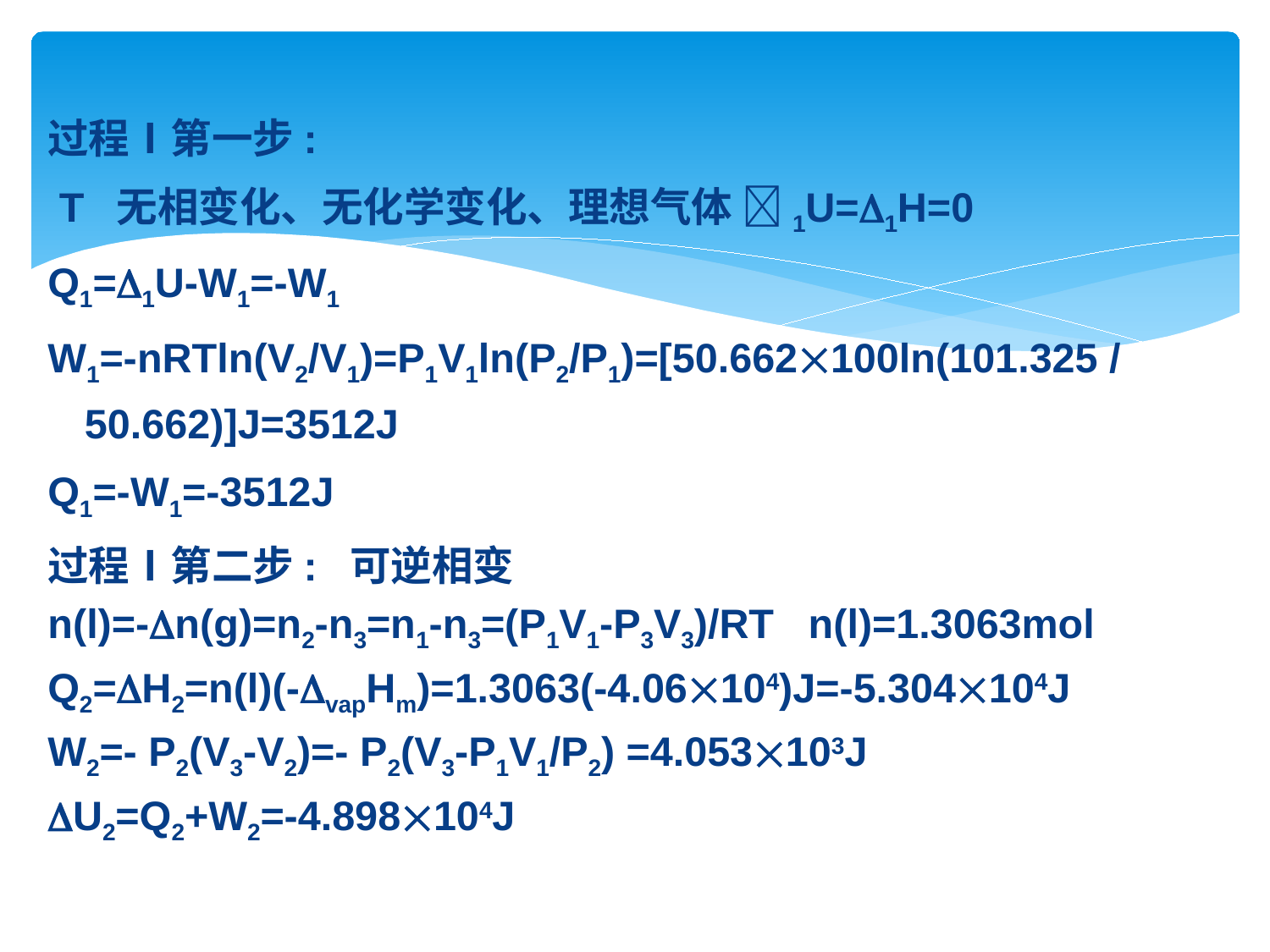

过程Ⅰ第一步:
 T  无相变化、无化学变化、理想气体 Δ1U=Δ1H=0
Q1=Δ1U-W1=-W1
W1=-nRTln(V2/V1)=P1V1ln(P2/P1)=[50.662×100ln(101.325 / 50.662)]J=3512J
Q1=-W1=-3512J
过程Ⅰ第二步:  可逆相变
n(l)=-Δn(g)=n2-n3=n1-n3=(P1V1-P3V3)/RT   n(l)=1.3063mol
Q2=ΔH2=n(l)(-ΔvapHm)=1.3063(-4.06×104)J=-5.304×104J
W2=- P2(V3-V2)=- P2(V3-P1V1/P2) =4.053×103J
ΔU2=Q2+W2=-4.898×104J